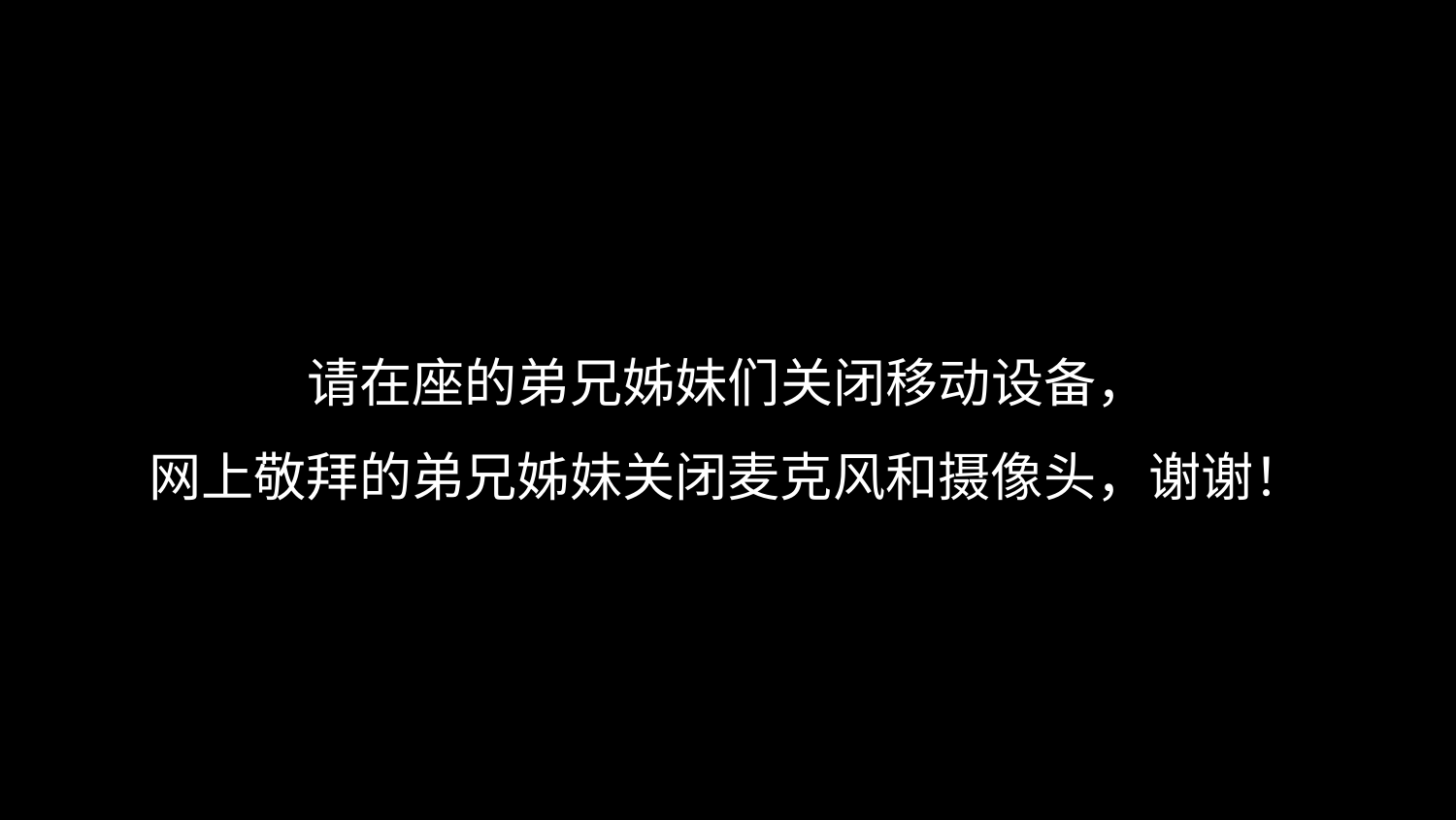

# 请在座的弟兄姊妹们关闭移动设备，
网上敬拜的弟兄姊妹关闭麦克风和摄像头，谢谢！